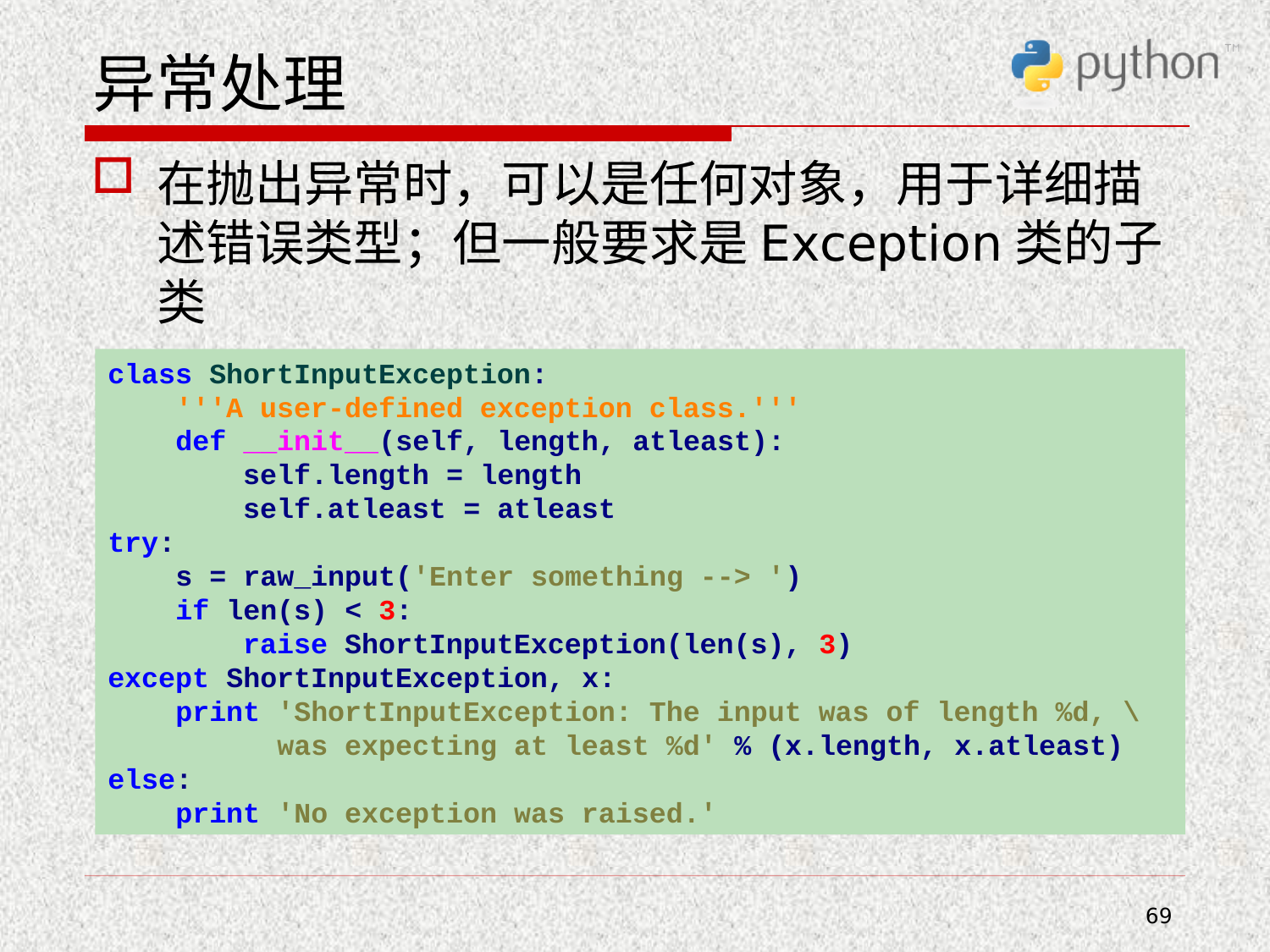

# 异常处理
在抛出异常时，可以是任何对象，用于详细描述错误类型；但一般要求是Exception类的子类

class ShortInputException:
    '''A user-defined exception class.'''
    def __init__(self, length, atleast):
        self.length = length
        self.atleast = atleast
try:
    s = raw_input('Enter something --> ')
    if len(s) < 3:
        raise ShortInputException(len(s), 3)
except ShortInputException, x:
    print 'ShortInputException: The input was of length %d, \
          was expecting at least %d' % (x.length, x.atleast)
else:
    print 'No exception was raised.'
69